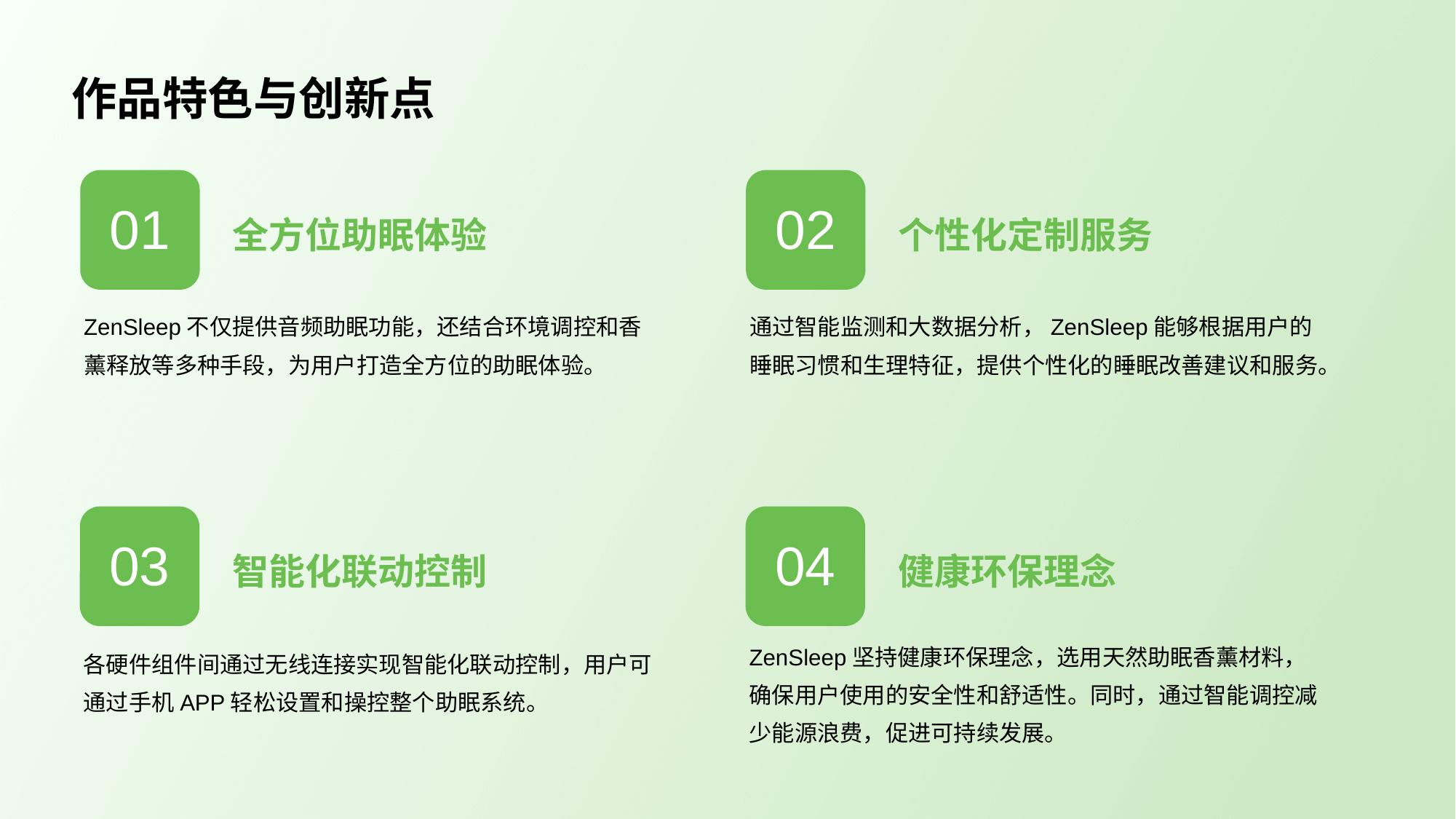

作品特色与创新点

全方位助眠体验

个性化定制服务
01
02
ZenSleep不仅提供音频助眠功能，还结合环境调控和香薰释放等多种手段，为用户打造全方位的助眠体验。
通过智能监测和大数据分析，ZenSleep能够根据用户的睡眠习惯和生理特征，提供个性化的睡眠改善建议和服务。

智能化联动控制

健康环保理念
03
04
ZenSleep坚持健康环保理念，选用天然助眠香薰材料，确保用户使用的安全性和舒适性。同时，通过智能调控减少能源浪费，促进可持续发展。
各硬件组件间通过无线连接实现智能化联动控制，用户可通过手机APP轻松设置和操控整个助眠系统。